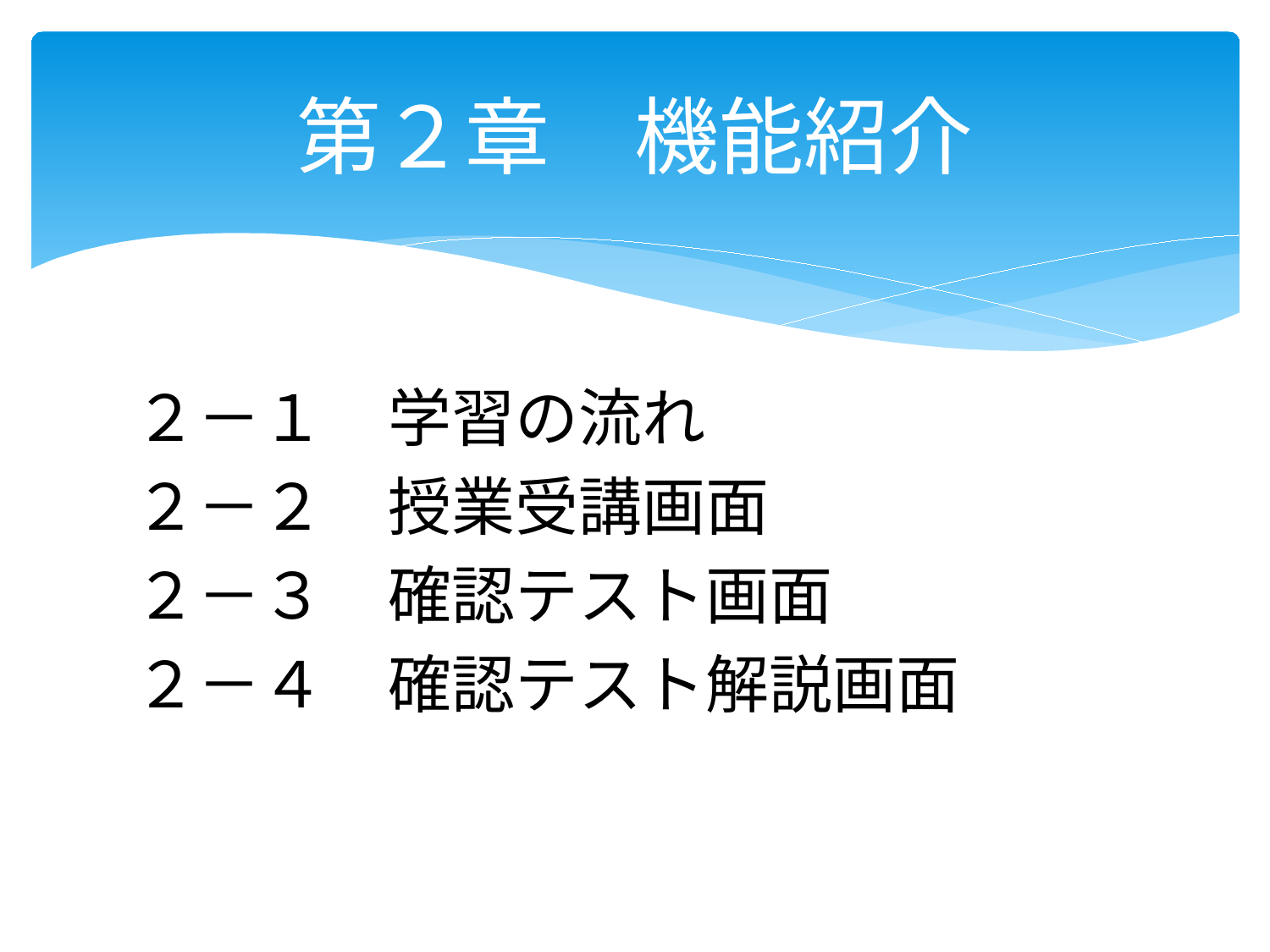

# 第２章　機能紹介
２－１　学習の流れ
２－２　授業受講画面
２－３　確認テスト画面
２－４　確認テスト解説画面